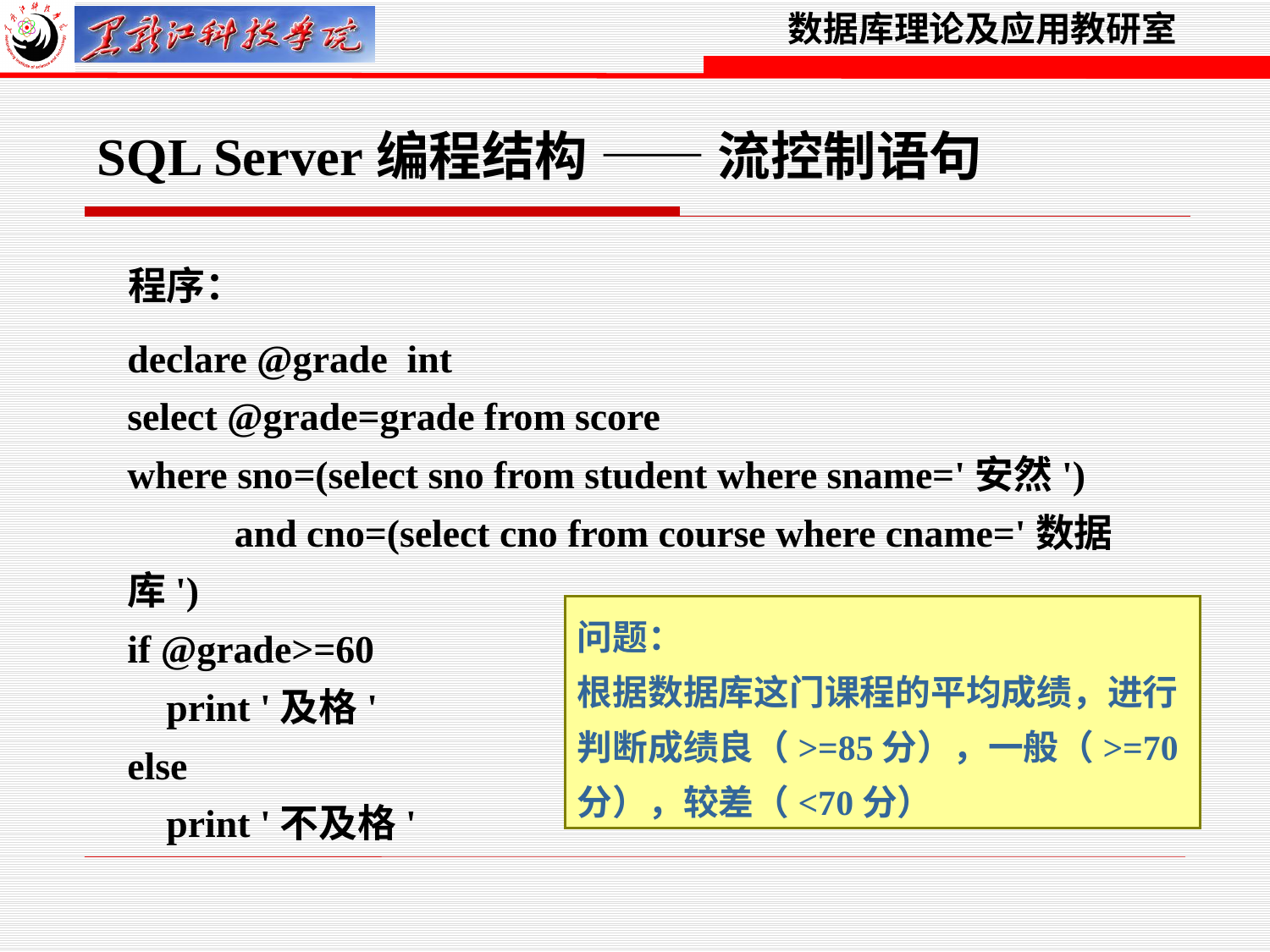

SQL Server编程结构 —— 流控制语句
程序：
declare @grade  int
select @grade=grade from score
where sno=(select sno from student where sname='安然')
           and cno=(select cno from course where cname='数据库')
if @grade>=60
    print '及格'
else
    print '不及格'
问题：
根据数据库这门课程的平均成绩，进行判断成绩良（>=85分），一般（>=70分），较差（<70分）